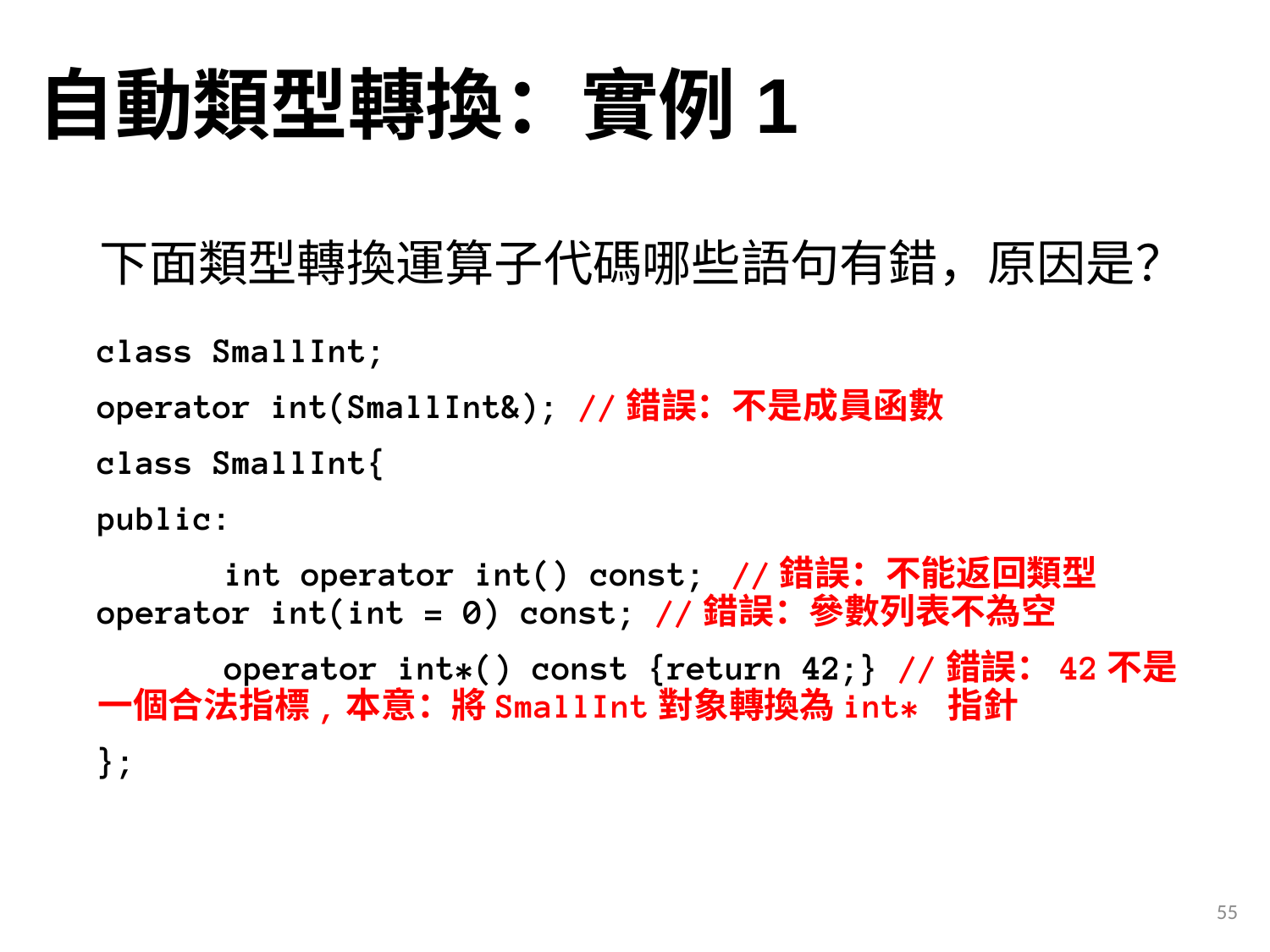

# 自動類型轉換：實例1
下面類型轉換運算子代碼哪些語句有錯，原因是？
class SmallInt;
operator int(SmallInt&); //錯誤：不是成員函數
class SmallInt{
public:
	int operator int() const;	//錯誤：不能返回類型	operator int(int = 0) const; //錯誤：參數列表不為空
	operator int*() const {return 42;} //錯誤：42不是一個合法指標,本意：將SmallInt對象轉換為int* 指針
};
55